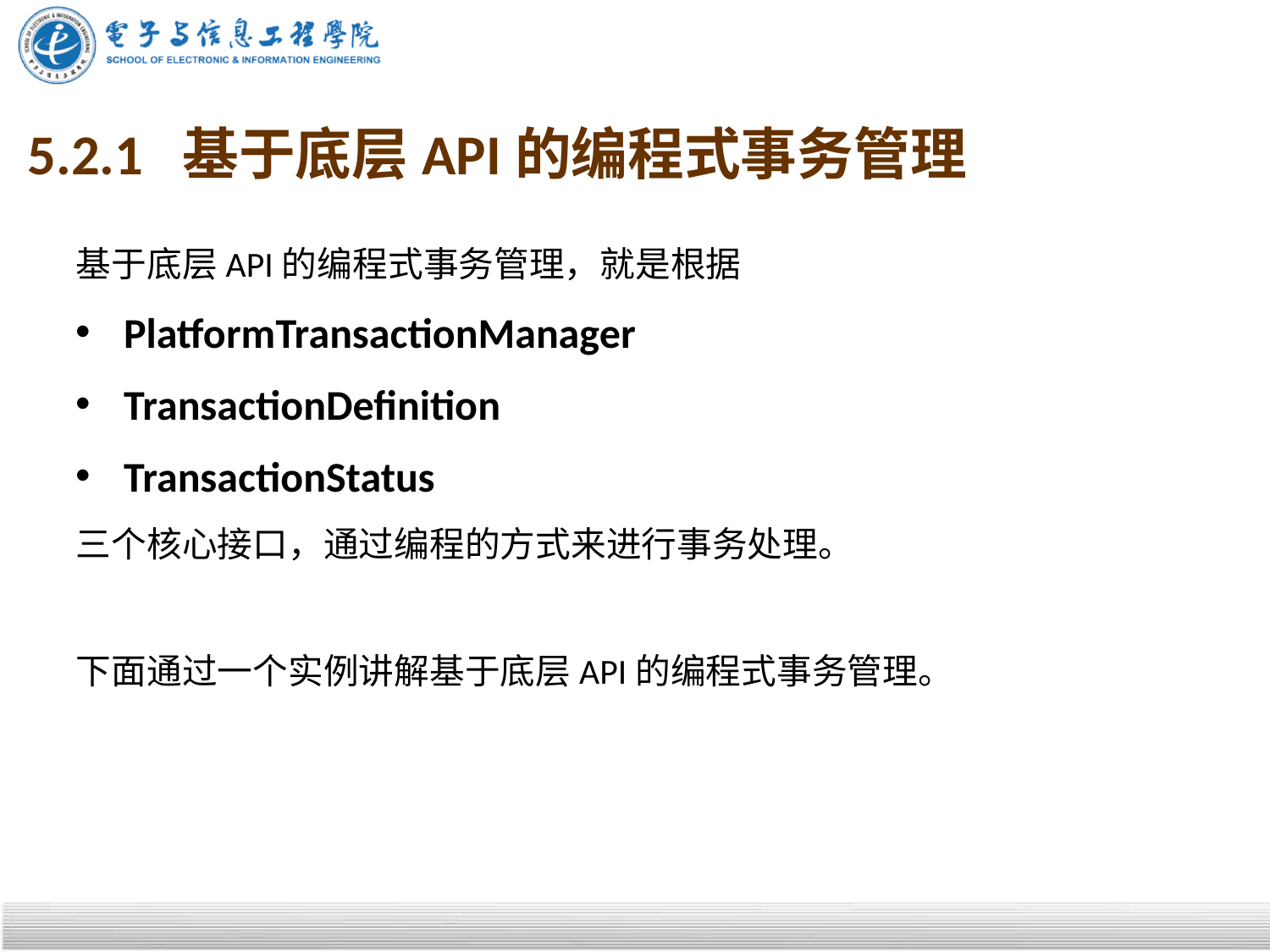

# 5.2.1  基于底层API的编程式事务管理
基于底层API的编程式事务管理，就是根据
PlatformTransactionManager
TransactionDefinition
TransactionStatus
三个核心接口，通过编程的方式来进行事务处理。

下面通过一个实例讲解基于底层API的编程式事务管理。